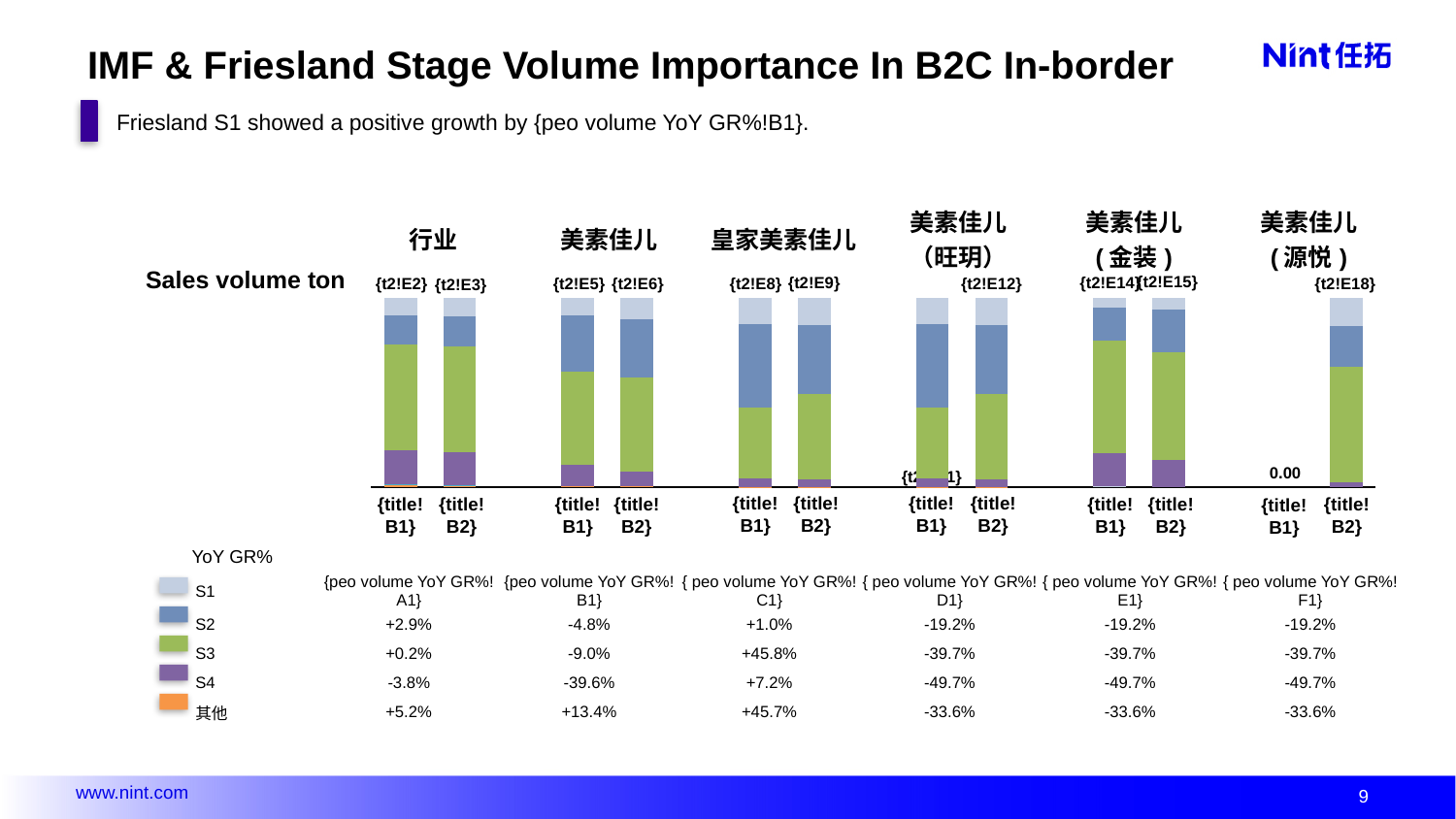

# IMF & Friesland Stage Volume Importance In B2C In-border
Friesland S1 showed a positive growth by {peo volume YoY GR%!B1}.
| 行业 | 美素佳儿 | 皇家美素佳儿 | 美素佳儿 （旺玥） | 美素佳儿 (金装) | 美素佳儿 (源悦) |
| --- | --- | --- | --- | --- | --- |
Sales volume ton
{t2!E15}
{t2!E14}
{t2!E9}
{t2!E5}
{t2!E6}
{t2!E18}
{t2!E8}
{t2!E2}
{t2!E12}
{t2!E3}

### Chart

| Category | {Sales people_group volume!B1} | {Sales people_group volume!C1} | {Sales people_group volume!D1} | {Sales people_group volume!E1} | {Sales people_group volume!F1} | {Sales people_group volume!G1} |
|---|---|---|---|---|---|---|
| 1 | 1.321408633 | 0.071671783 | 18.21351786 | 55.5 | 15.4 | 9.5 |
| 2 | 1.012392577 | 0.078719787 | 17.51270923 | 55.6 | 15.8 | 10.0 |
| 3 | None | None | None | None | None | None |
| 4 | 0.300594345 | 0.0 | 11.49240107 | 49.4 | 29.6 | 9.2 |
| 5 | 0.159832096 | 0.0 | 7.692006441 | 49.8 | 31.2 | 11.1 |
| 6 | None | None | None | None | None | None |
| 7 | 0.09310193 | 0.0 | 4.385363765 | 37.4 | 44.2 | 13.9 |
| 8 | 0.004778876 | 0.0 | 3.88833031 | 45.0 | 36.9 | 14.1 |
| 6 | None | None | None | None | None | None |
| 7 | 0.09310193 | 0.0 | 4.385363765 | 37.4 | 44.2 | 13.9 |
| 8 | 0.004778876 | 0.0 | 3.88833031 | 45.0 | 36.9 | 14.1 |
| 9 | None | None | None | None | None | None |
| 10 | 0.473365153 | 0.0 | 17.41015272 | 59.4 | 17.5 | 5.3 |
| 11 | 0.413182063 | 0.0 | 13.94923468 | 57.1 | 22.4 | 6.1 |
| 12 | None | None | None | None | None | None |
| 13 | None | None | None | None | None | None |
| 14 | 0.0 | 0.0 | 2.356191673 | 61.2 | 21.5 | 15.0 |
{t2!E11}
0.00
{title!B1}
{title!B2}
{title!B1}
{title!B2}
{title!B2}
{title!B1}
{title!B2}
{title!B1}
{title!B2}
{title!B1}
{title!B2}
{title!B1}
YoY GR%
| S1 | {peo volume YoY GR%!A1} | {peo volume YoY GR%!B1} | { peo volume YoY GR%!C1} | { peo volume YoY GR%!D1} | { peo volume YoY GR%!E1} | { peo volume YoY GR%!F1} |
| --- | --- | --- | --- | --- | --- | --- |
| S2 | +2.9% | -4.8% | +1.0% | -19.2% | -19.2% | -19.2% |
| S3 | +0.2% | -9.0% | +45.8% | -39.7% | -39.7% | -39.7% |
| S4 | -3.8% | -39.6% | +7.2% | -49.7% | -49.7% | -49.7% |
| 其他 | +5.2% | +13.4% | +45.7% | -33.6% | -33.6% | -33.6% |